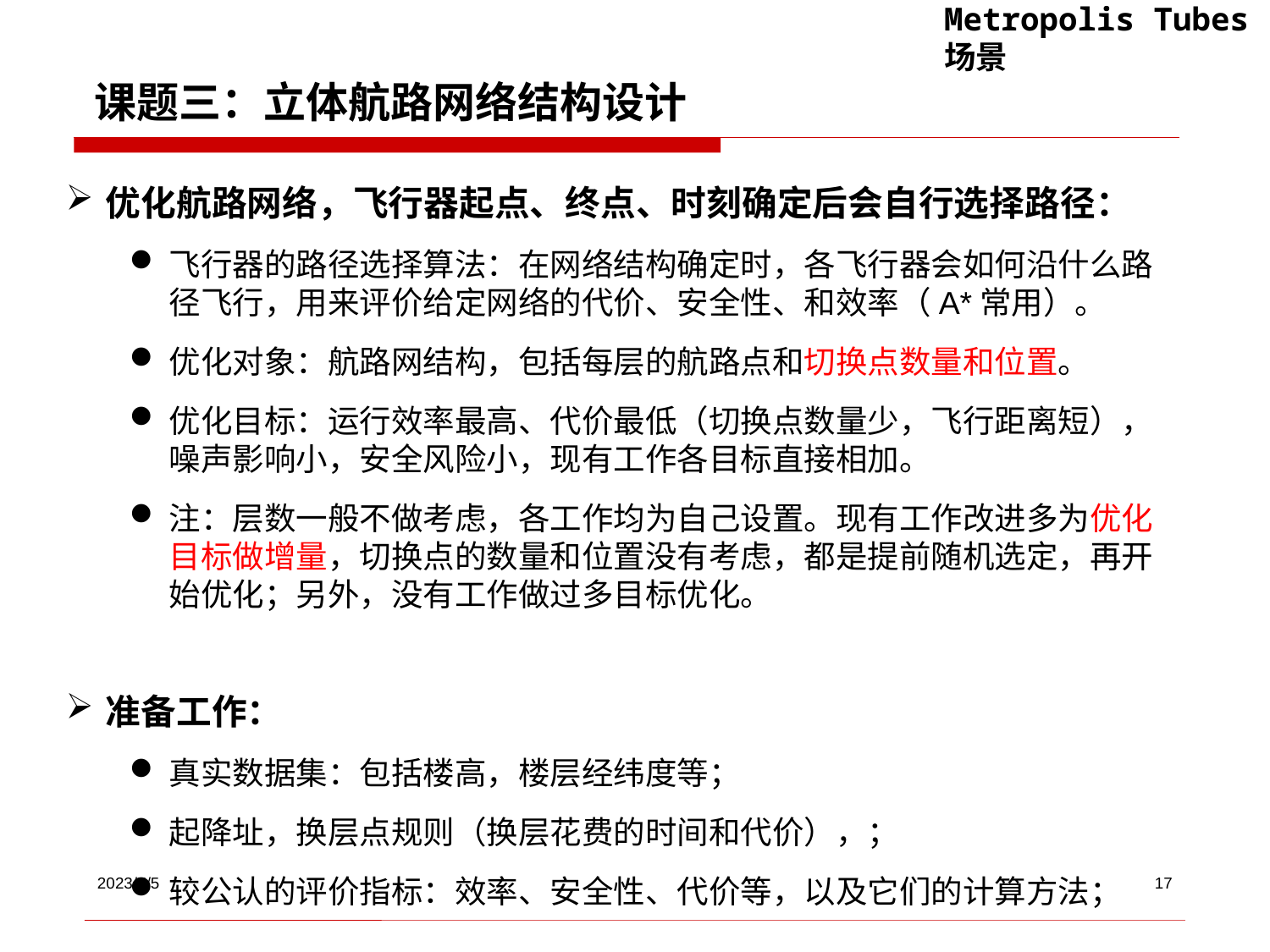

Metropolis Tubes场景
课题三：立体航路网络结构设计
优化航路网络，飞行器起点、终点、时刻确定后会自行选择路径：
飞行器的路径选择算法：在网络结构确定时，各飞行器会如何沿什么路径飞行，用来评价给定网络的代价、安全性、和效率（A*常用）。
优化对象：航路网结构，包括每层的航路点和切换点数量和位置。
优化目标：运行效率最高、代价最低（切换点数量少，飞行距离短），噪声影响小，安全风险小，现有工作各目标直接相加。
注：层数一般不做考虑，各工作均为自己设置。现有工作改进多为优化目标做增量，切换点的数量和位置没有考虑，都是提前随机选定，再开始优化；另外，没有工作做过多目标优化。

准备工作：
真实数据集：包括楼高，楼层经纬度等；
起降址，换层点规则（换层花费的时间和代价），；
较公认的评价指标：效率、安全性、代价等，以及它们的计算方法；
2023/7/5
17